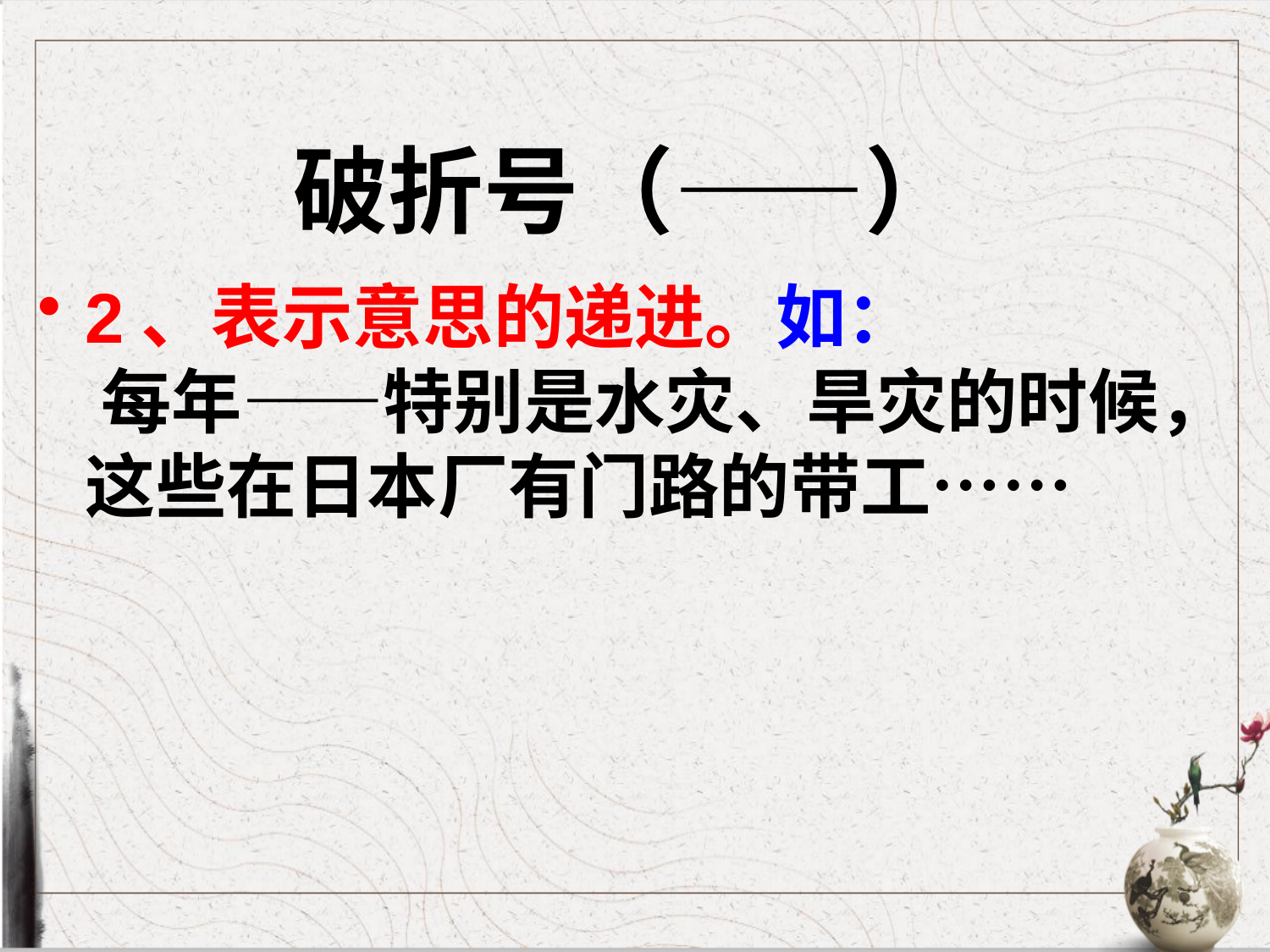

# 破折号（——）
2、表示意思的递进。如：
 每年——特别是水灾、旱灾的时候，这些在日本厂有门路的带工……